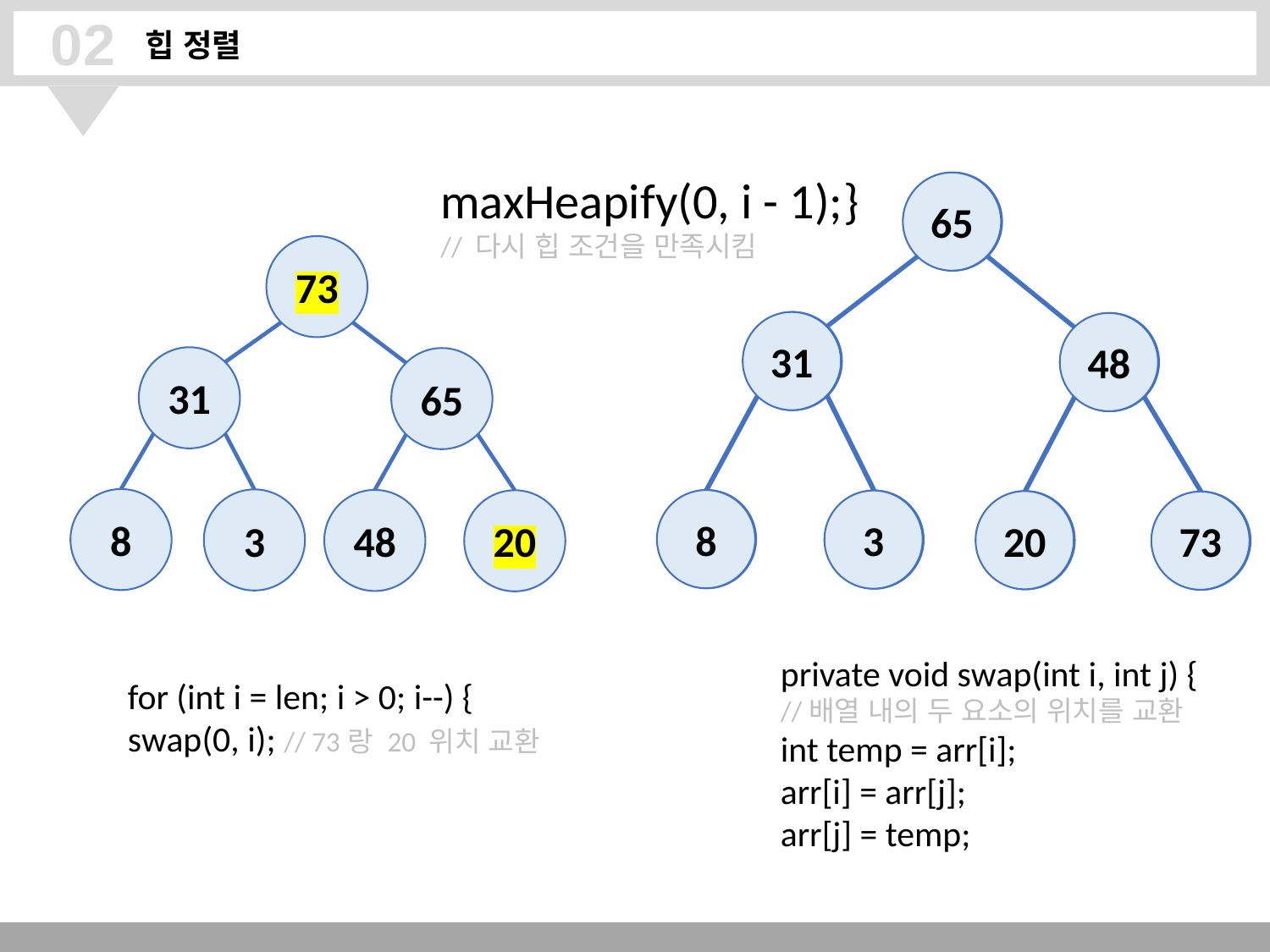

02

힙 정렬

maxHeapify(0, i - 1);}
// 다시 힙 조건을 만족시킴
65
20
73
31
65
8
3
48
20
31
31
48
65
8
8
3
3
20
48
73
73
private void swap(int i, int j) {
//배열 내의 두 요소의 위치를 교환
int temp = arr[i];
arr[i] = arr[j];
arr[j] = temp;

for (int i = len; i > 0; i--) {
swap(0, i); // 73랑 20 위치 교환